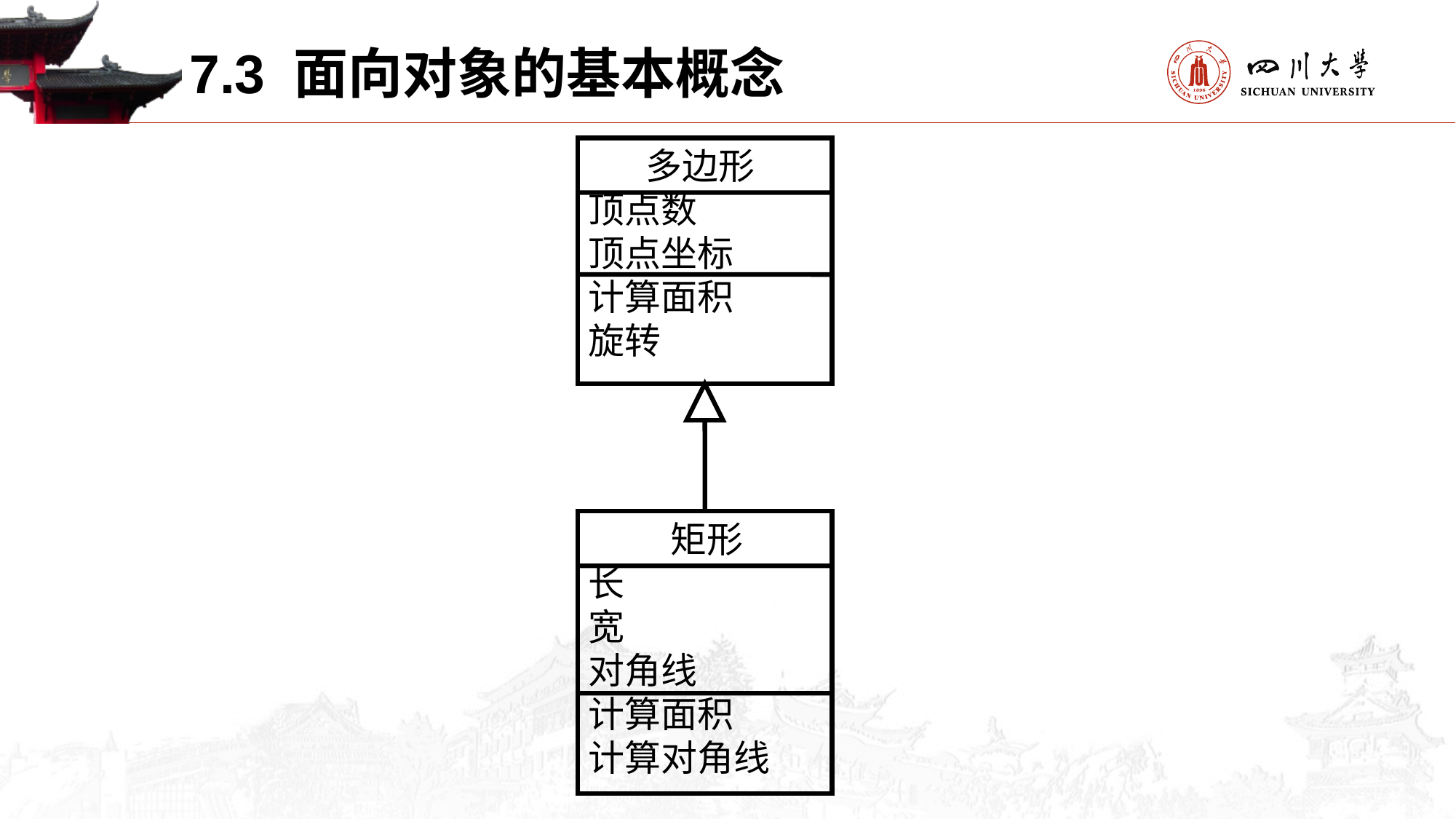

7.3 面向对象的基本概念

      多边形
顶点数
顶点坐标
计算面积
旋转

         矩形
长
宽
对角线
计算面积
计算对角线